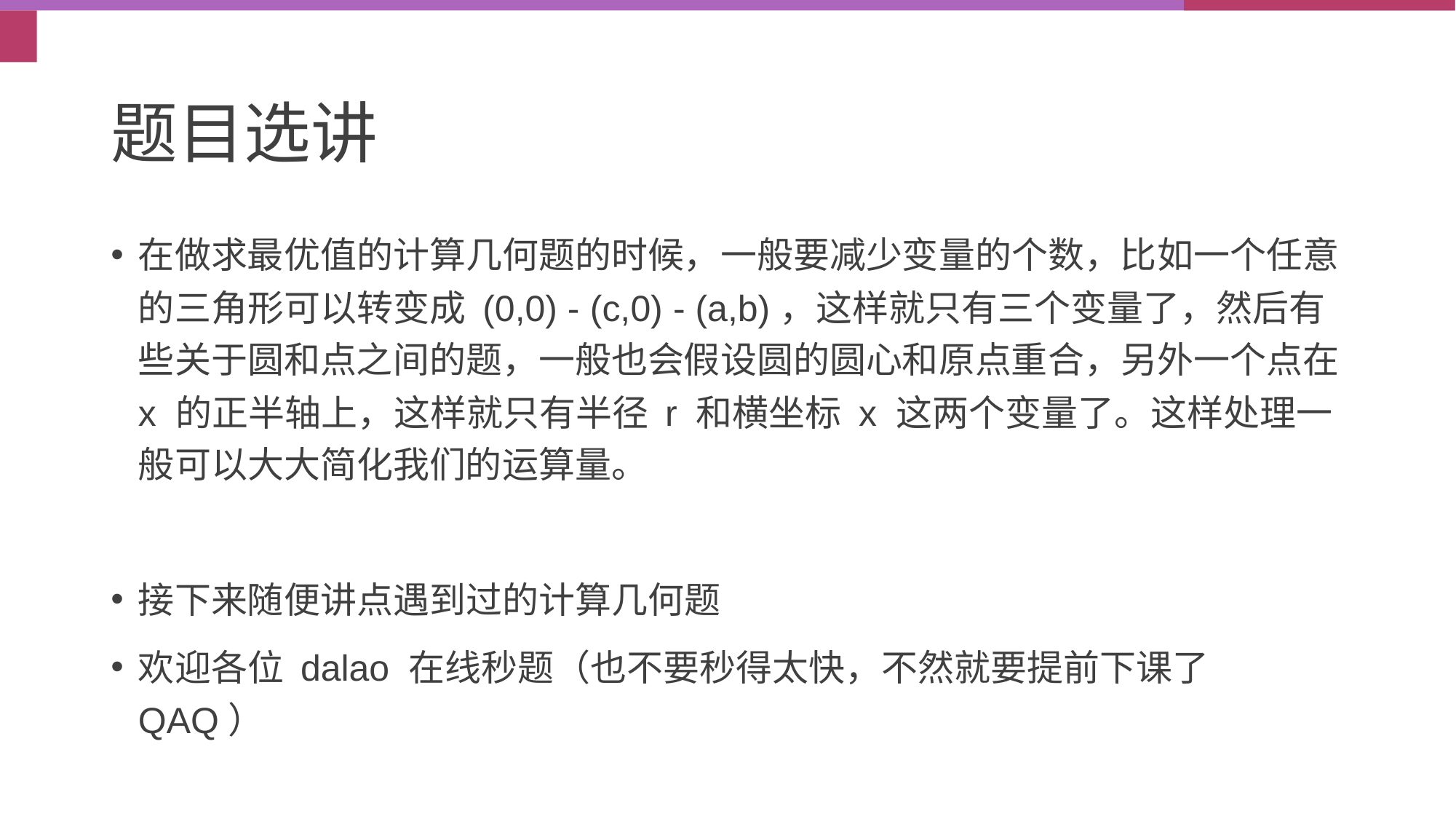

# 题目选讲
在做求最优值的计算几何题的时候，一般要减少变量的个数，比如一个任意的三角形可以转变成 (0,0) - (c,0) - (a,b)，这样就只有三个变量了，然后有些关于圆和点之间的题，一般也会假设圆的圆心和原点重合，另外一个点在 x 的正半轴上，这样就只有半径 r 和横坐标 x 这两个变量了。这样处理一般可以大大简化我们的运算量。

接下来随便讲点遇到过的计算几何题
欢迎各位 dalao 在线秒题（也不要秒得太快，不然就要提前下课了 QAQ）